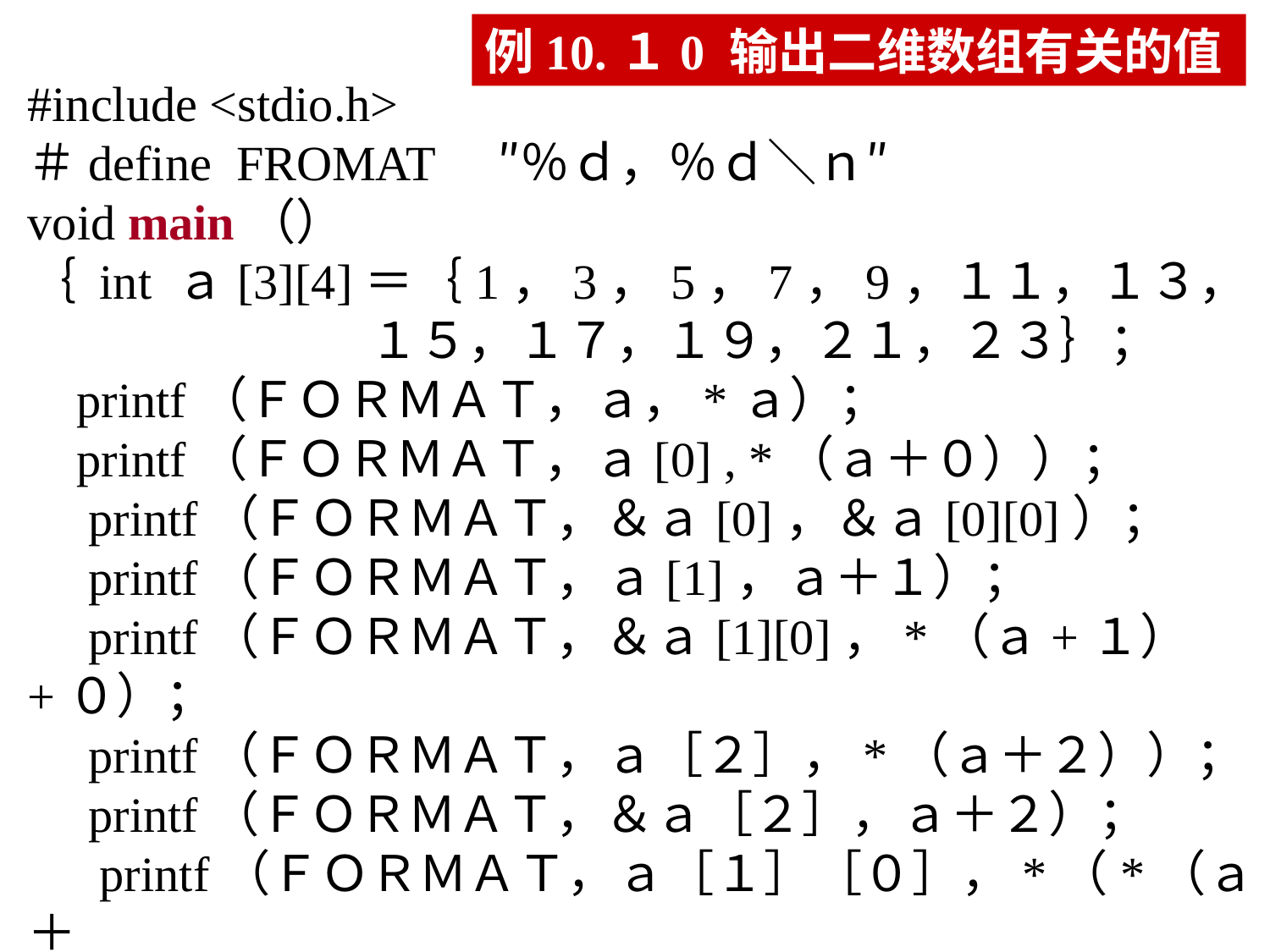

例10.１0 输出二维数组有关的值
#include <stdio.h>
＃define  FROMAT　″％ｄ，％ｄ＼ｎ″
void main（）
｛ int ａ[3][4]＝｛1，3，5，7，9，１１，１３，
                              １５，１７，１９，２１，２３｝；
    printf（ＦＯＲＭＡＴ，ａ，*ａ）；
    printf（ＦＯＲＭＡＴ，ａ[0] , *（ａ＋０））；
　printf（ＦＯＲＭＡＴ，＆ａ[0]，＆ａ[0][0]）；
　printf（ＦＯＲＭＡＴ，ａ[1]，ａ＋１）；
　printf（ＦＯＲＭＡＴ，＆ａ[1][0]，*（ａ+１）+０）；
　printf（ＦＯＲＭＡＴ，ａ［２］，*（ａ＋２））；
　printf（ＦＯＲＭＡＴ，＆ａ［２］，ａ＋２）；
　 printf（ＦＯＲＭＡＴ，ａ［１］［０］，*（*（ａ＋
                     １）＋０））；
    ｝